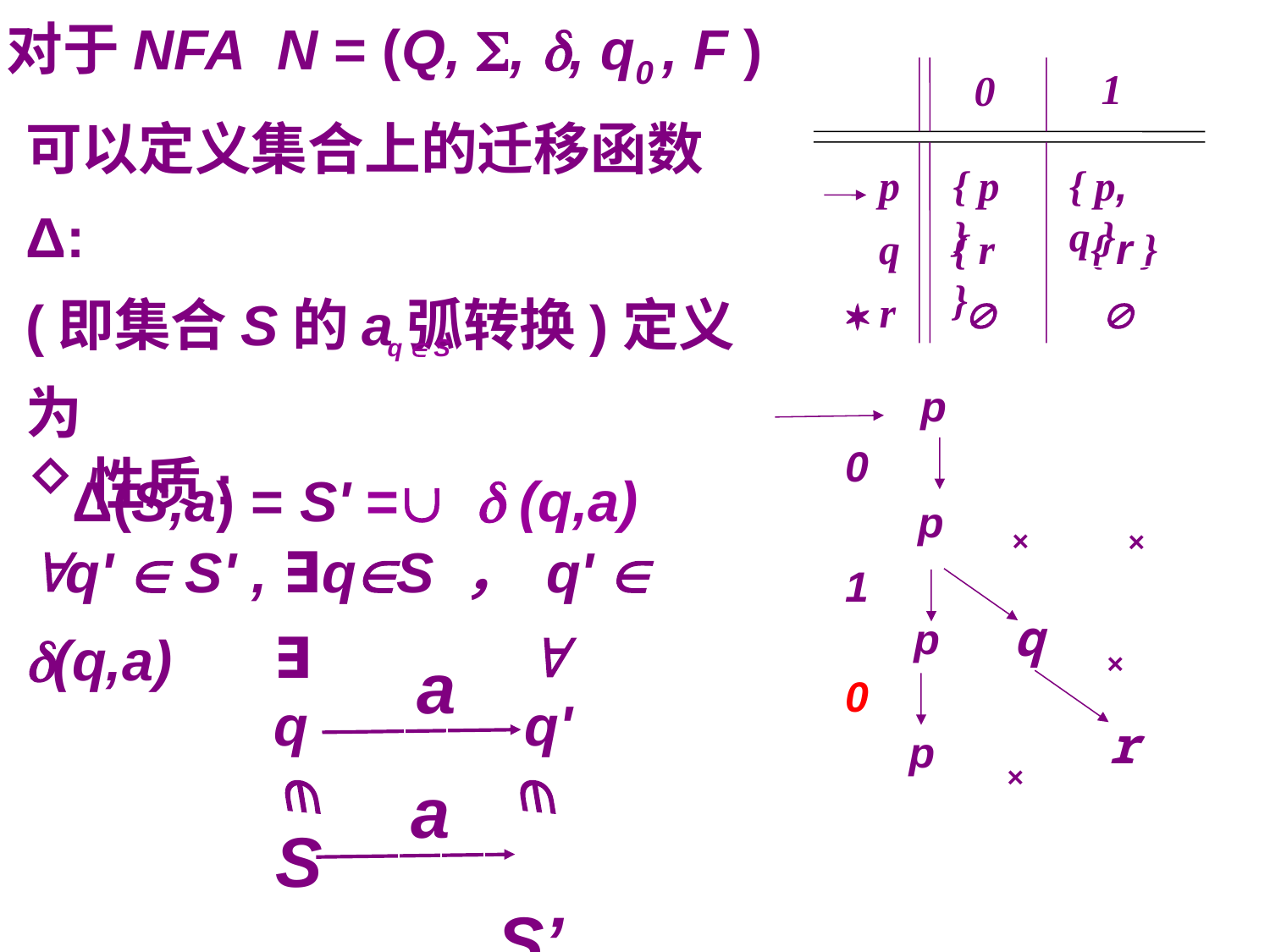

对于NFA  N = (Q, Σ, δ, q0 , F )
1

0

可以定义集合上的迁移函数Δ:
(即集合S的a弧转换)定义为
   Δ(S,a) = S' =∪  δ (q,a)

p
{ p }
{ p, q }

q
{ r }
{ r }
∗ r
∅
∅
q ∈ S
   p

性质:
∀q' ∈ S' , ∃q∈S ， q' ∈ δ(q,a)
0

×
×
p
1

q
×
p
∃
q
∀
q'
a
0

r
p
×

∈
∈
a
 S’
 S